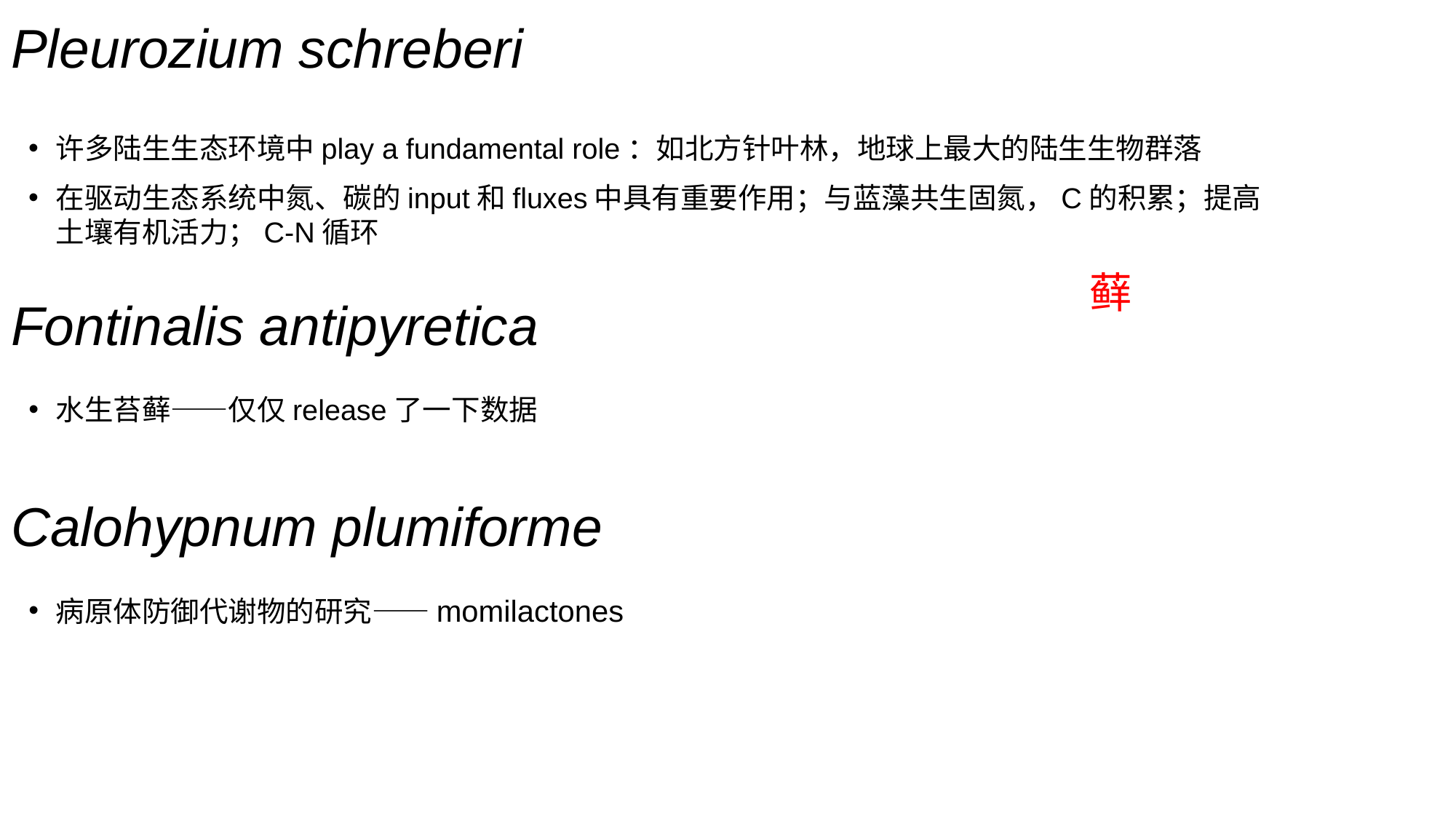

Pleurozium schreberi
许多陆生生态环境中play a fundamental role：如北方针叶林，地球上最大的陆生生物群落
在驱动生态系统中氮、碳的input和fluxes中具有重要作用；与蓝藻共生固氮，C的积累；提高土壤有机活力；C-N循环
藓
# Fontinalis antipyretica
水生苔藓——仅仅release了一下数据
Calohypnum plumiforme
病原体防御代谢物的研究——momilactones